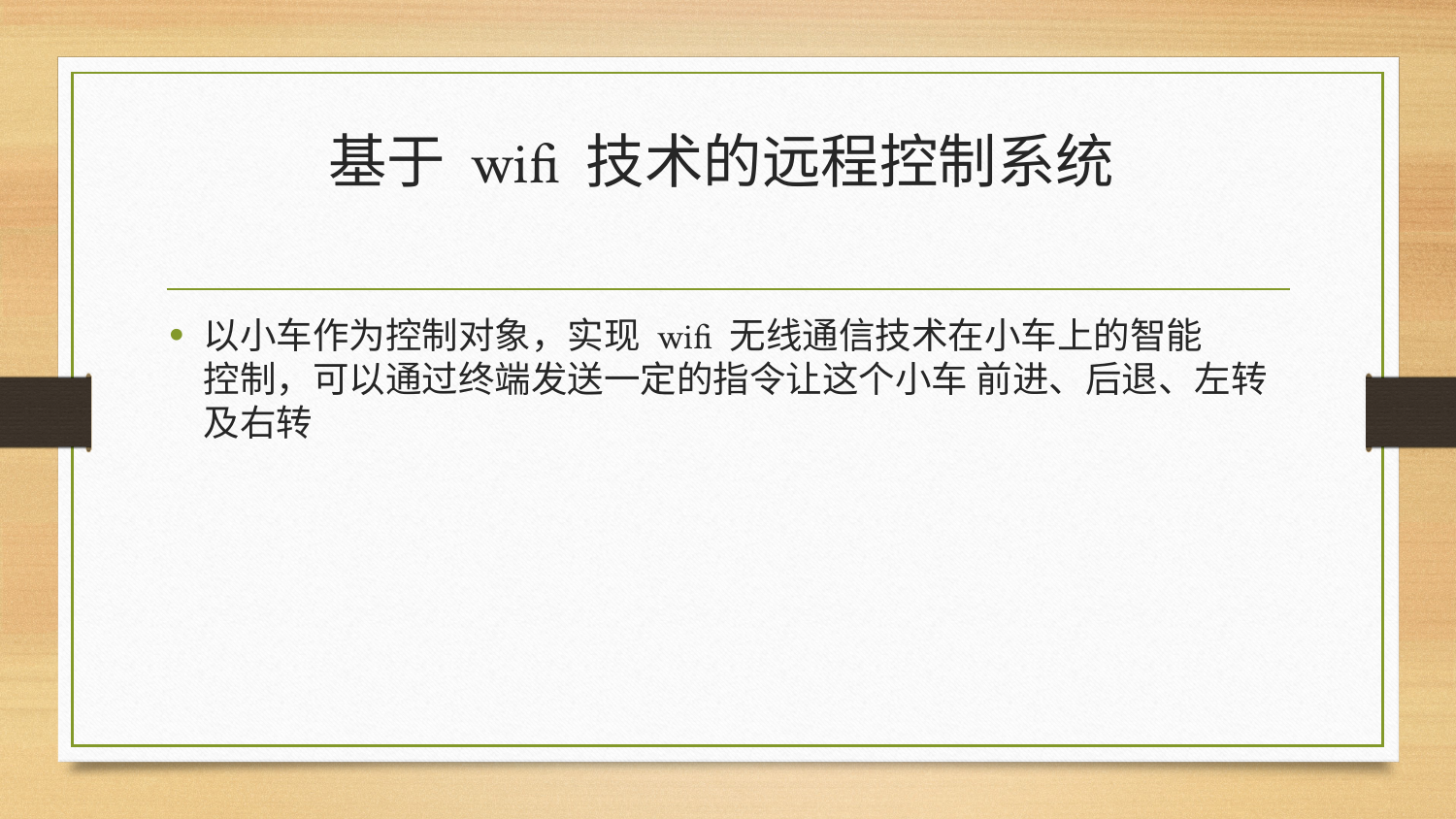

# 基于 wifi 技术的远程控制系统
以小车作为控制对象，实现 wifi 无线通信技术在小车上的智能
控制，可以通过终端发送一定的指令让这个小车 前进、后退、左转及右转